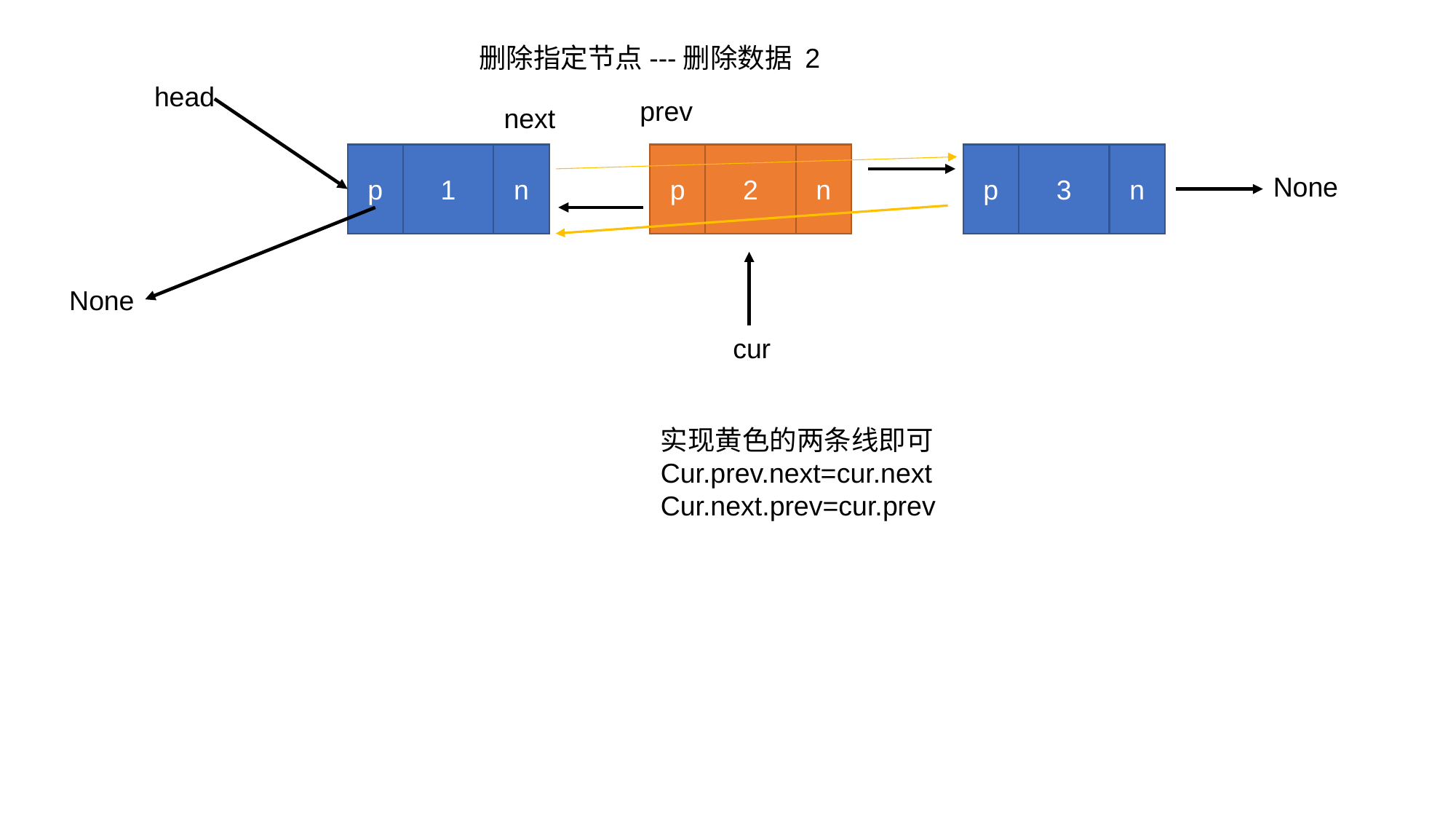

删除指定节点---删除数据 2
head
prev
next
n
p
3
n
p
1
n
p
2
None
cur
None
实现黄色的两条线即可
Cur.prev.next=cur.next
Cur.next.prev=cur.prev